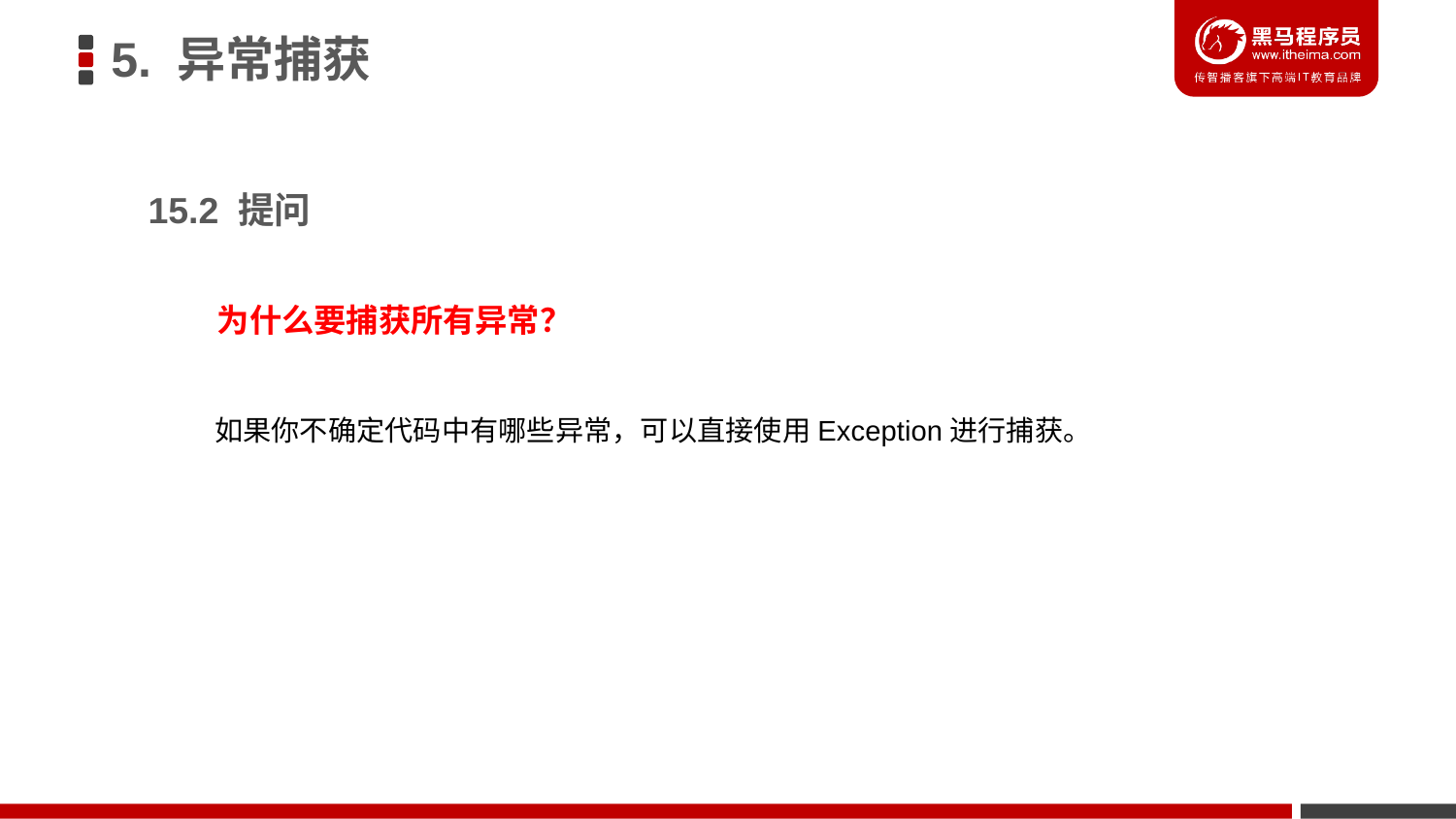

5. 异常捕获
15.2 提问
为什么要捕获所有异常？

如果你不确定代码中有哪些异常，可以直接使用Exception进行捕获。